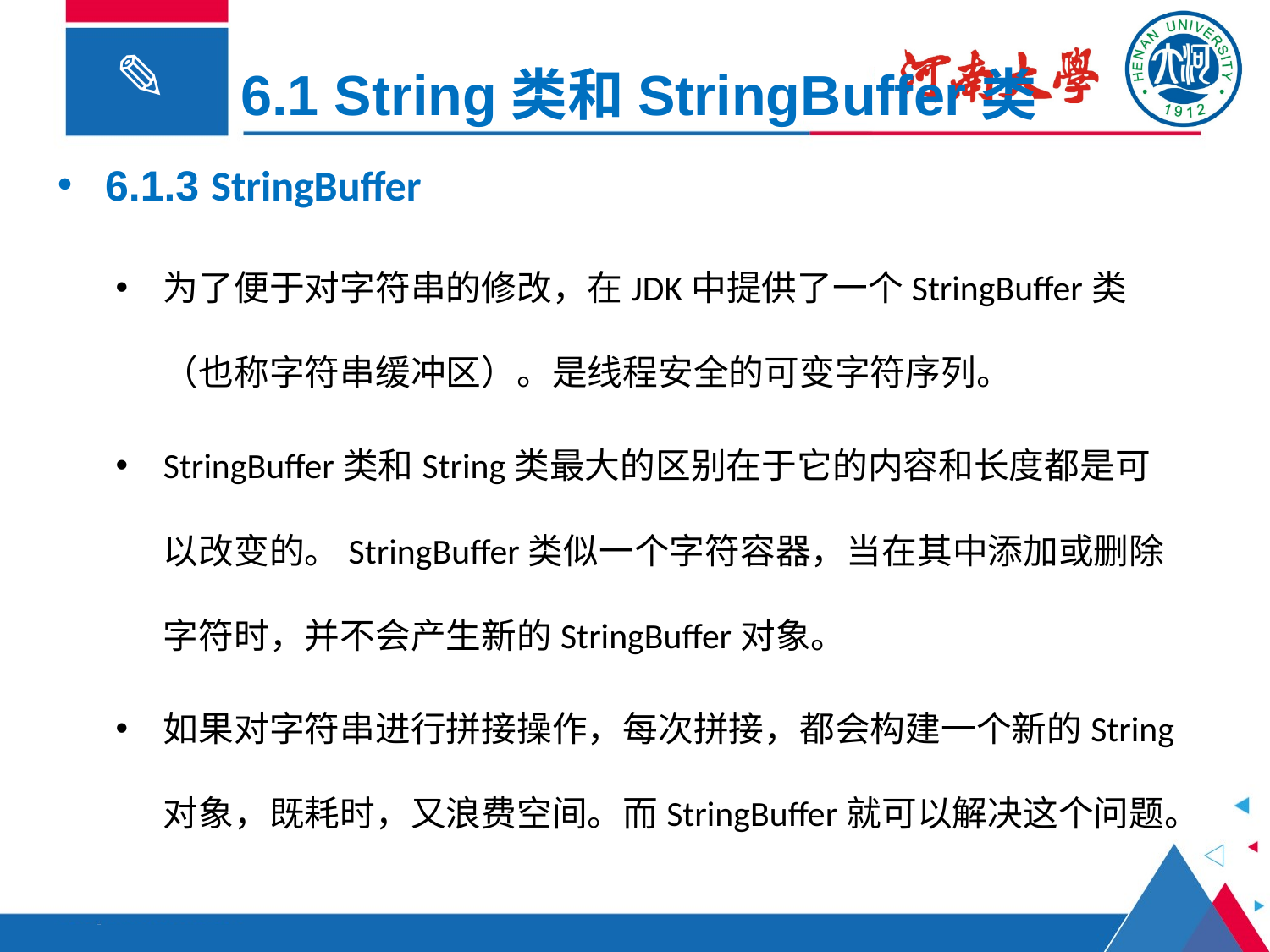

6.1 String类和StringBuffer类
6.1.3 StringBuffer
为了便于对字符串的修改，在JDK中提供了一个StringBuffer类（也称字符串缓冲区）。是线程安全的可变字符序列。
StringBuffer类和String类最大的区别在于它的内容和长度都是可以改变的。StringBuffer类似一个字符容器，当在其中添加或删除字符时，并不会产生新的StringBuffer对象。
如果对字符串进行拼接操作，每次拼接，都会构建一个新的String对象，既耗时，又浪费空间。而StringBuffer就可以解决这个问题。